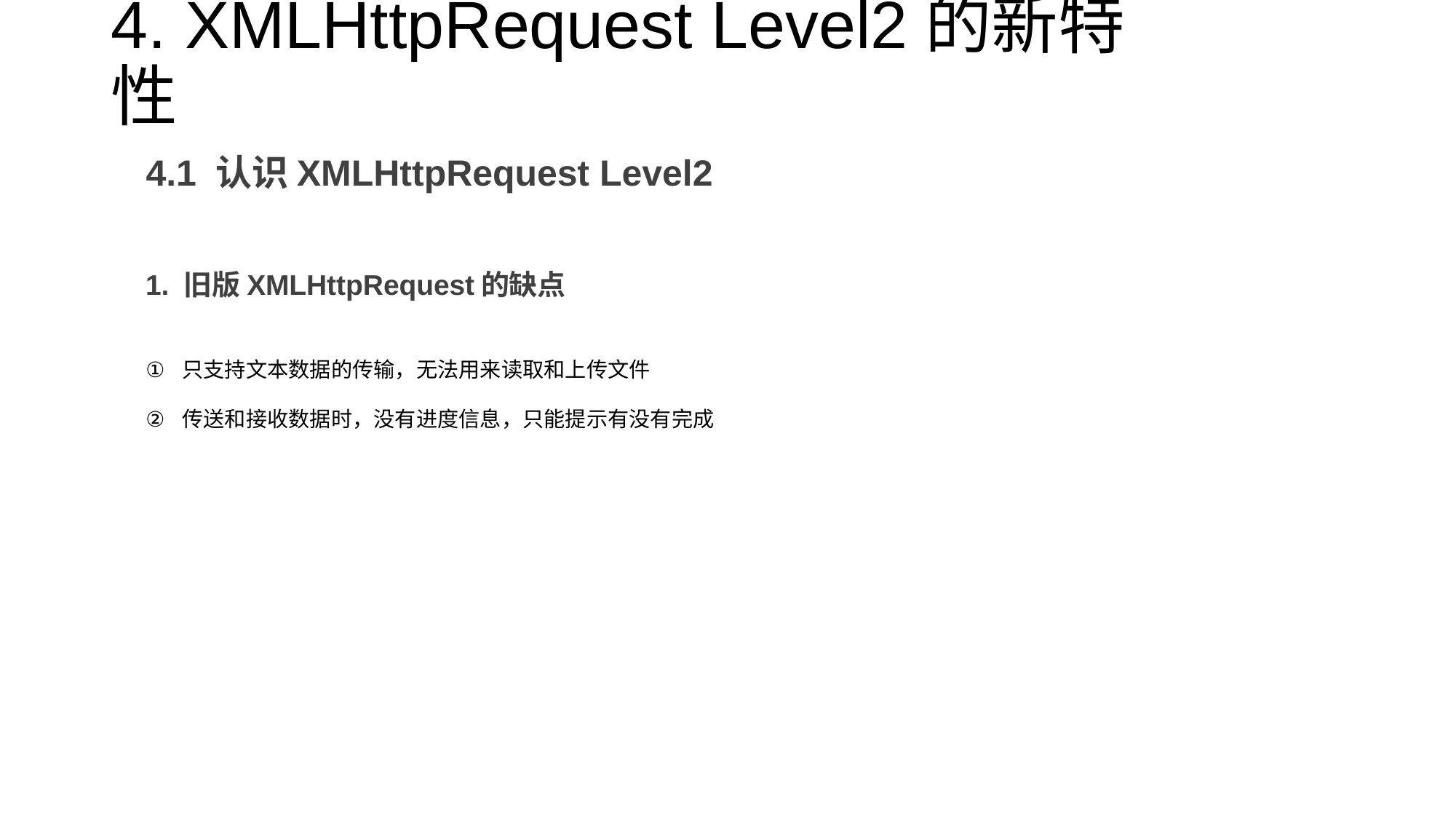

# 4. XMLHttpRequest Level2的新特性
4.1 认识XMLHttpRequest Level2
1. 旧版XMLHttpRequest的缺点
只支持文本数据的传输，无法用来读取和上传文件
传送和接收数据时，没有进度信息，只能提示有没有完成